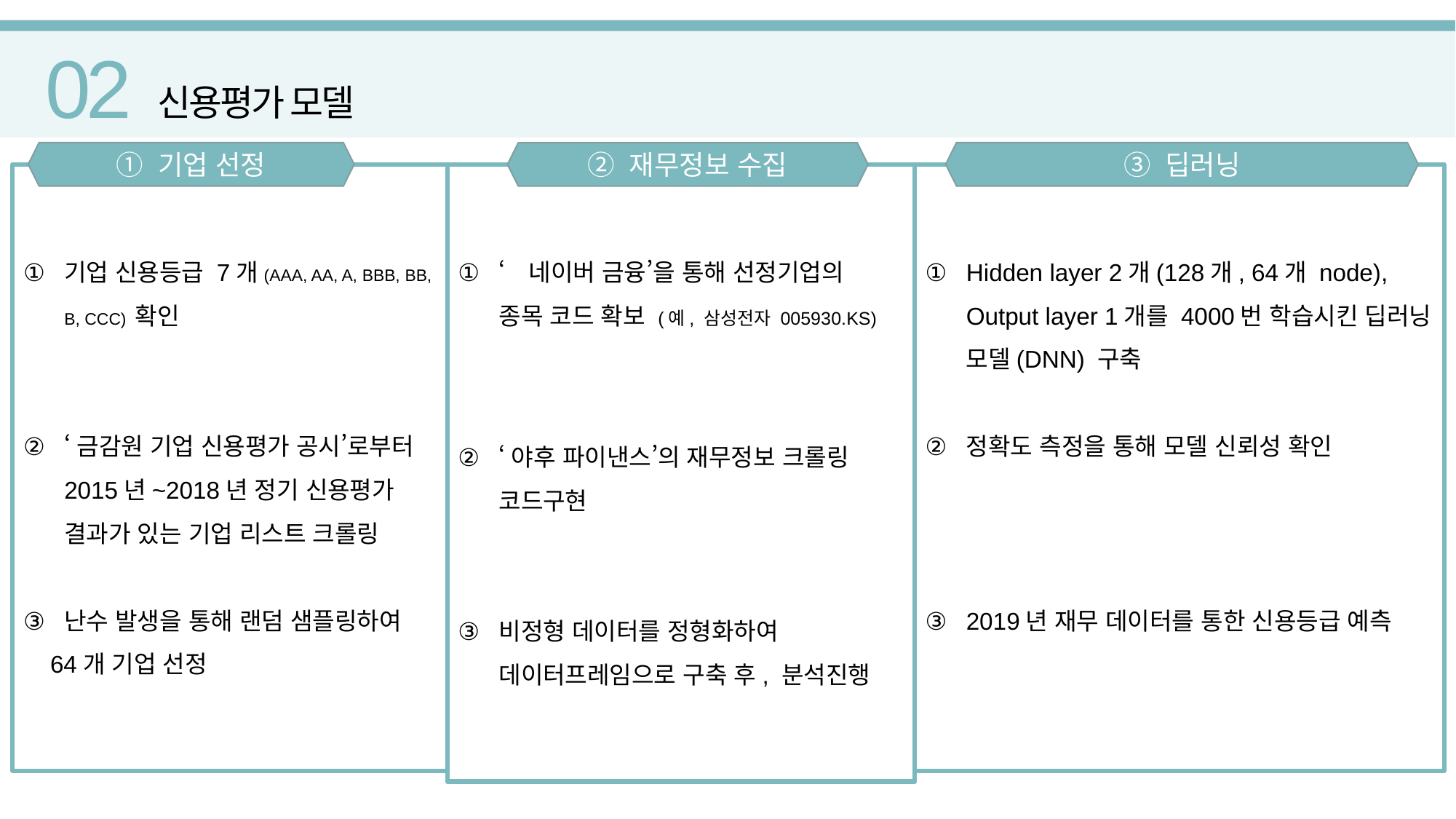

02
신용평가 모델
① 기업 선정
③ 딥러닝
② 재무정보 수집

기업 신용등급 7개(AAA, AA, A, BBB, BB, B, CCC) 확인

‘금감원 기업 신용평가 공시’로부터 2015년~2018년 정기 신용평가 결과가 있는 기업 리스트 크롤링

난수 발생을 통해 랜덤 샘플링하여
    64개 기업 선정

‘네이버 금융’을 통해 선정기업의         종목 코드 확보 (예, 삼성전자 005930.KS)

‘야후 파이낸스’의 재무정보 크롤링 코드구현

비정형 데이터를 정형화하여 데이터프레임으로 구축 후, 분석진행

Hidden layer 2개(128개, 64개 node), Output layer 1개를 4000번 학습시킨 딥러닝 모델(DNN) 구축

정확도 측정을 통해 모델 신뢰성 확인

2019년 재무 데이터를 통한 신용등급 예측